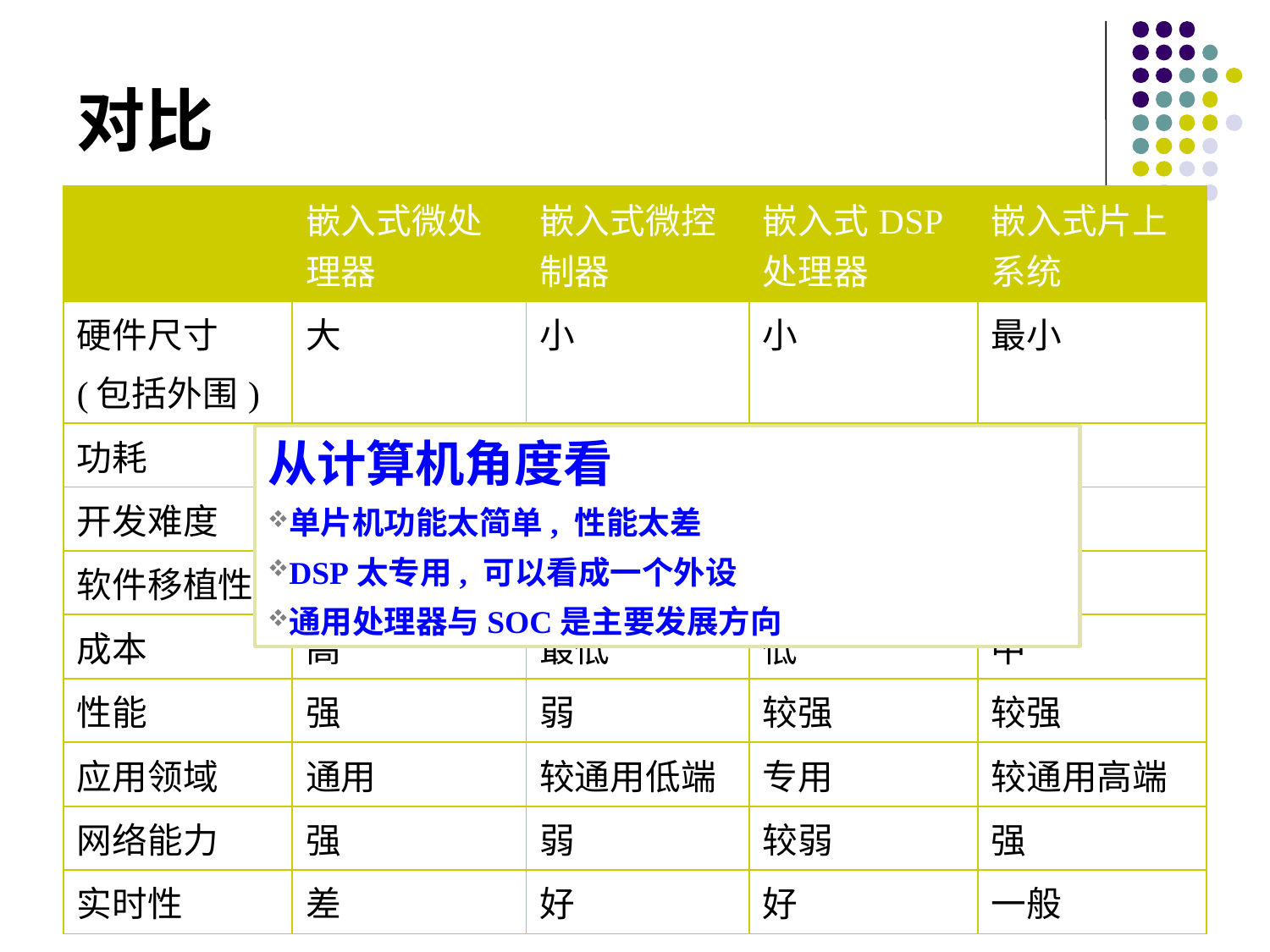

# 对比
|  | 嵌入式微处理器 | 嵌入式微控制器 | 嵌入式DSP处理器 | 嵌入式片上系统 |
| --- | --- | --- | --- | --- |
| 硬件尺寸 (包括外围) | 大 | 小 | 小 | 最小 |
| 功耗 | 大 | 小 | 中 | 中 |
| 开发难度 | 小 | 大 | 大 | 大 |
| 软件移植性 | 好 | 坏 | 坏 | 坏 |
| 成本 | 高 | 最低 | 低 | 中 |
| 性能 | 强 | 弱 | 较强 | 较强 |
| 应用领域 | 通用 | 较通用低端 | 专用 | 较通用高端 |
| 网络能力 | 强 | 弱 | 较弱 | 强 |
| 实时性 | 差 | 好 | 好 | 一般 |
从计算机角度看
单片机功能太简单, 性能太差
DSP太专用, 可以看成一个外设
通用处理器与SOC是主要发展方向